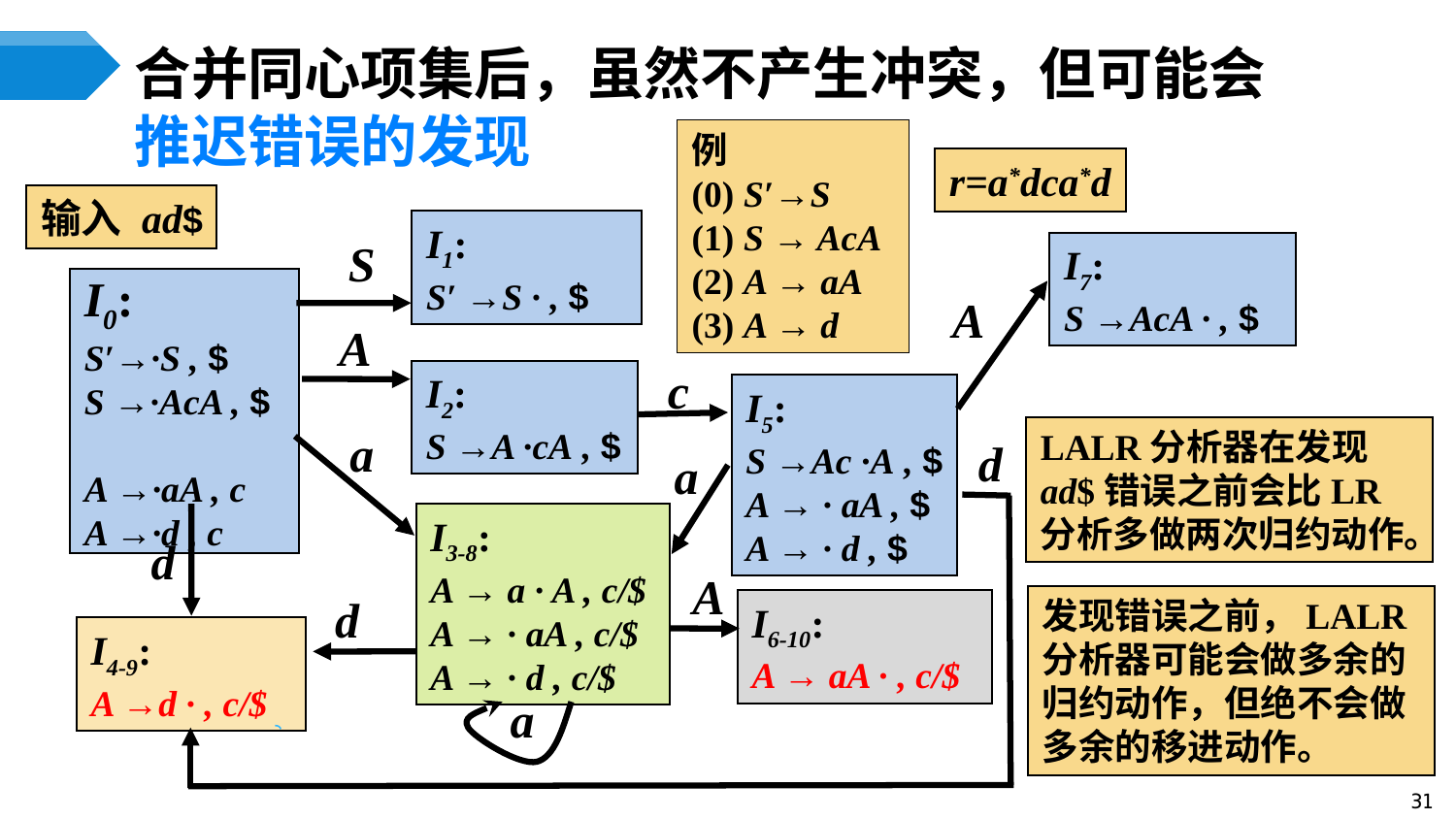

# 合并同心项集后，虽然不产生冲突，但可能会 推迟错误的发现
例
(0) S′→S
(1) S → AcA
(2) A → aA
(3) A → d
r=a*dca*d
输入 ad$
I1:
S′ →S · , $
S
I0:
S′→·S , $
S →·AcA , $
A →·aA , c
A →·d , c

A

A
c
I2:
S →A ·cA , $
I5:
S →Ac ·A , $
A → · aA , $
A → · d , $

a
d

a

I3-8:
A → a · A , c/$
A → · aA , c/$
A → · d , c/$
d
A
d
I6-10:
A → aA · , c/$
I4-9:
A →d · , c/$

a

I7:
S →AcA · , $
LALR分析器在发现ad$错误之前会比LR分析多做两次归约动作。
发现错误之前，LALR分析器可能会做多余的归约动作，但绝不会做多余的移进动作。
31